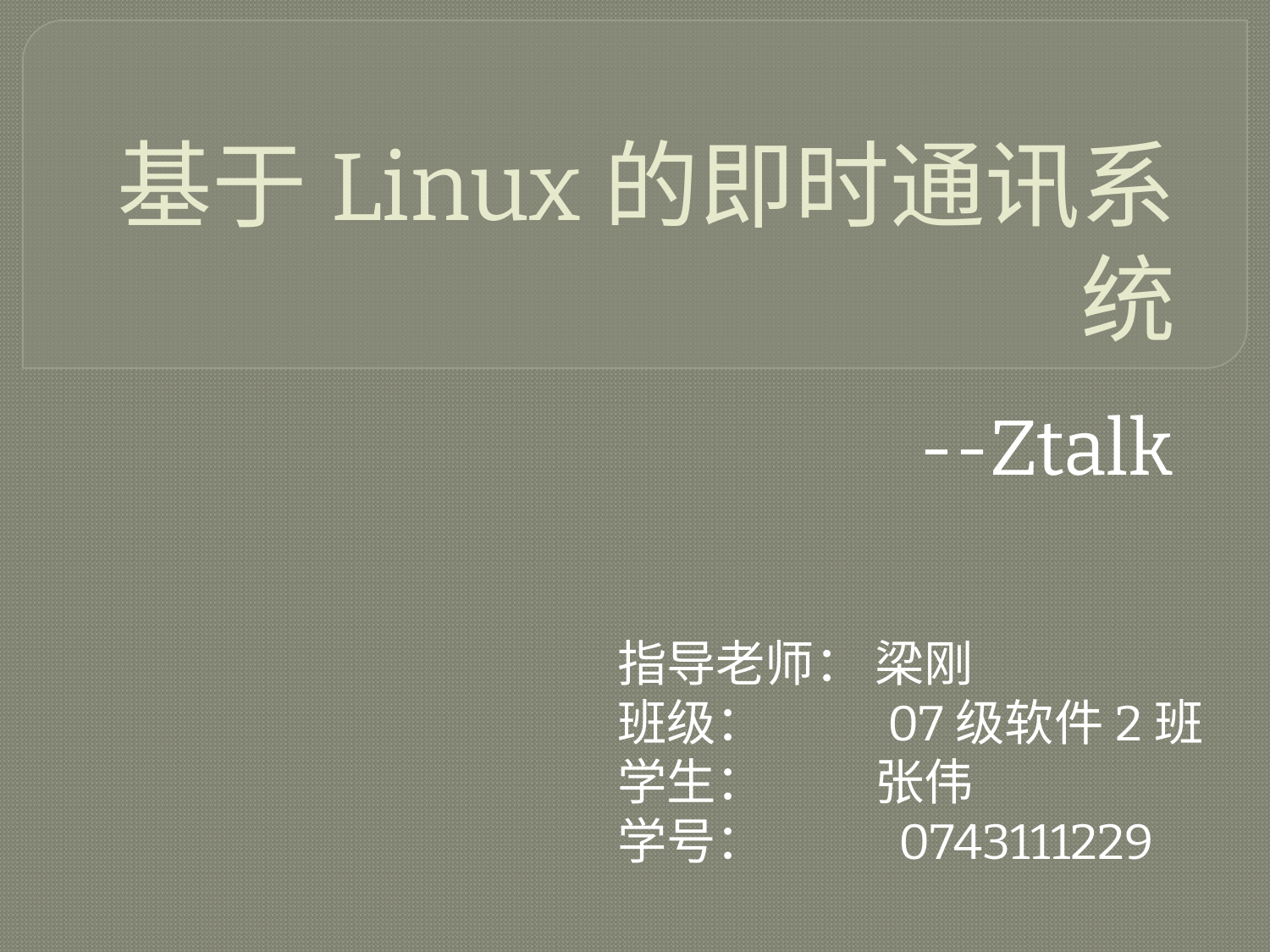

# 基于Linux的即时通讯系统
--Ztalk
指导老师： 梁刚
班级：          07级软件2班
学生：          张伟
学号：           0743111229